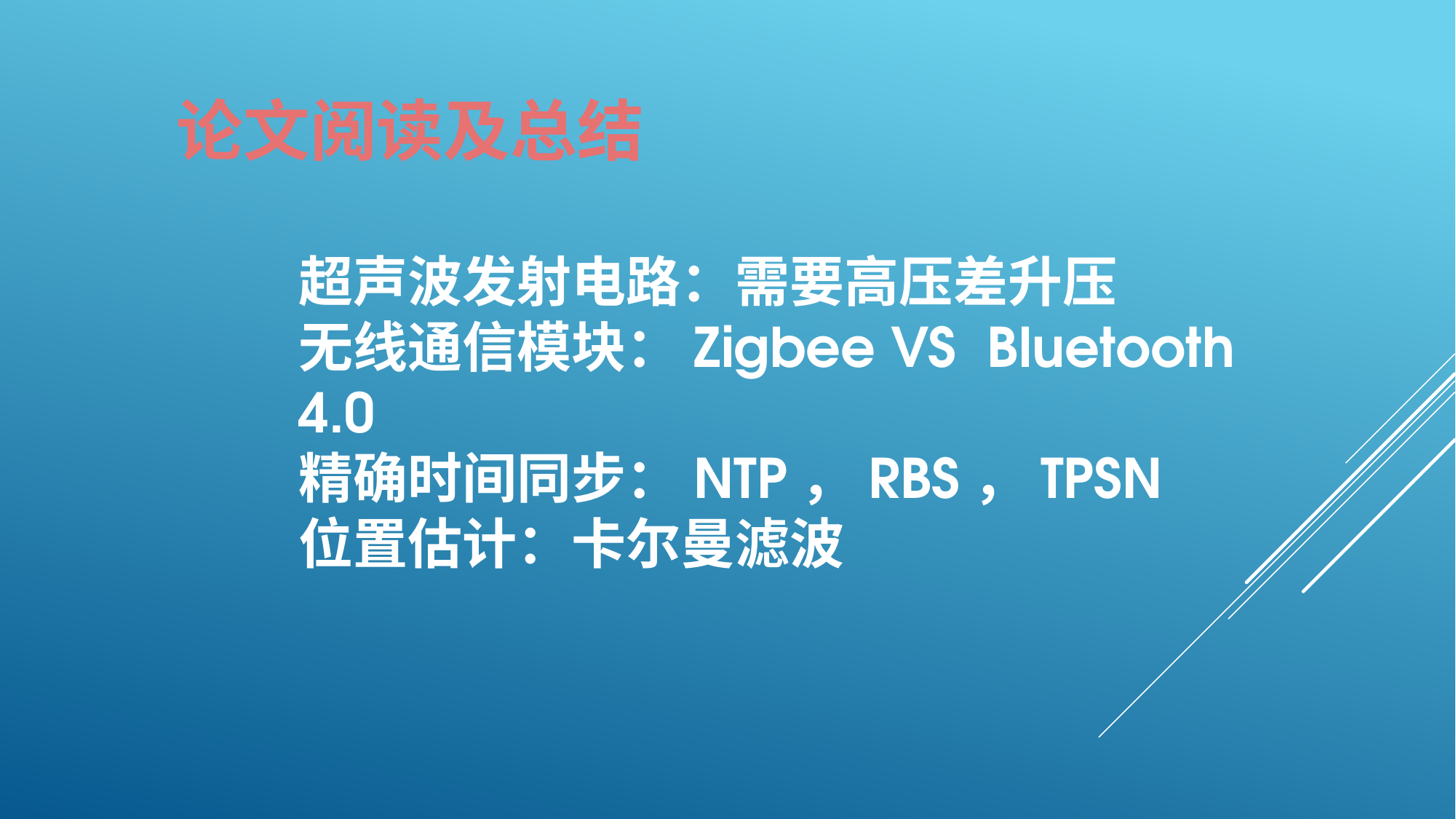

论文阅读及总结
超声波发射电路：需要高压差升压
无线通信模块：Zigbee VS  Bluetooth 4.0
精确时间同步：NTP，RBS，TPSN
位置估计：卡尔曼滤波